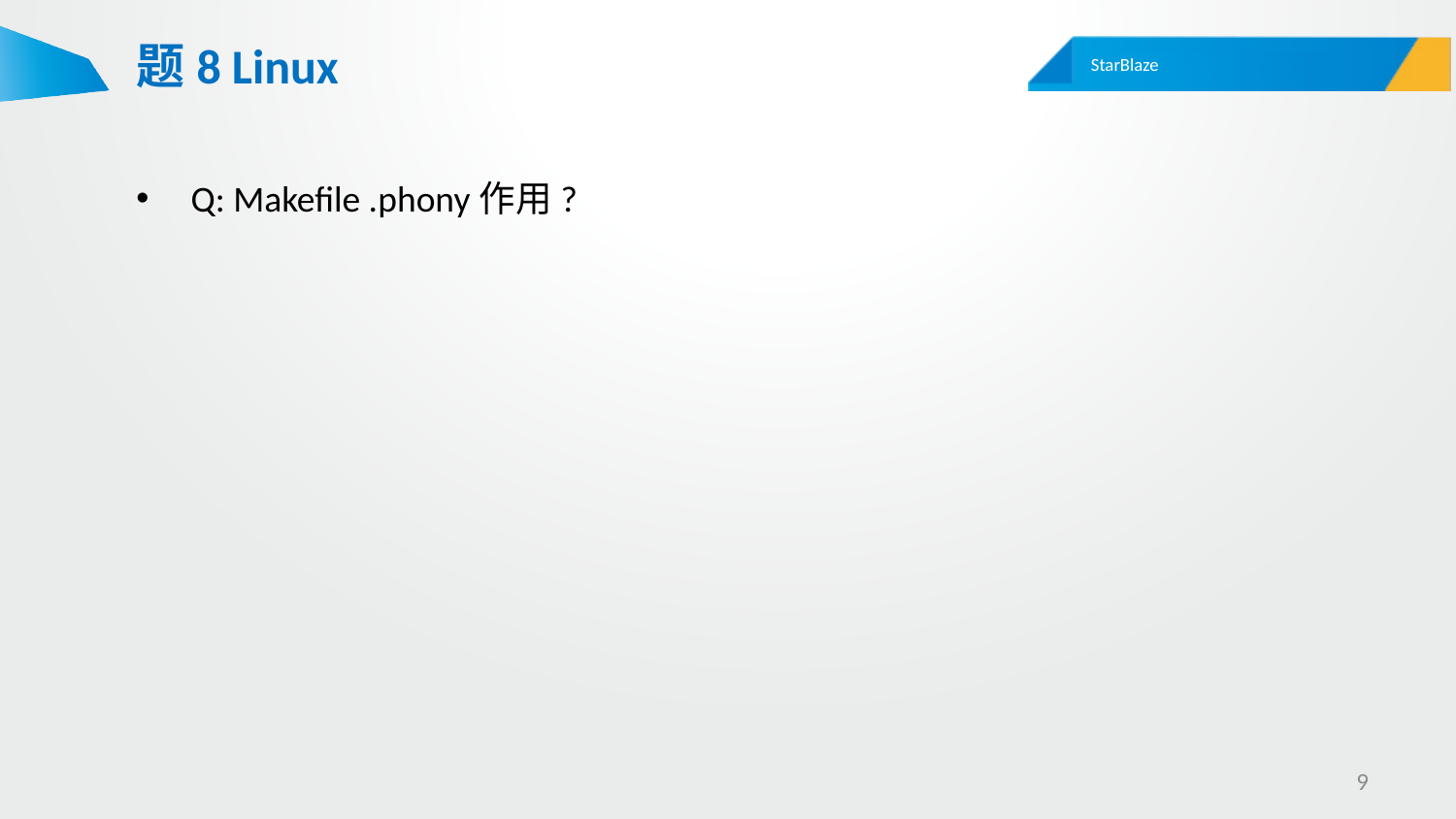

# 题8 Linux
Q: Makefile .phony作用?

9